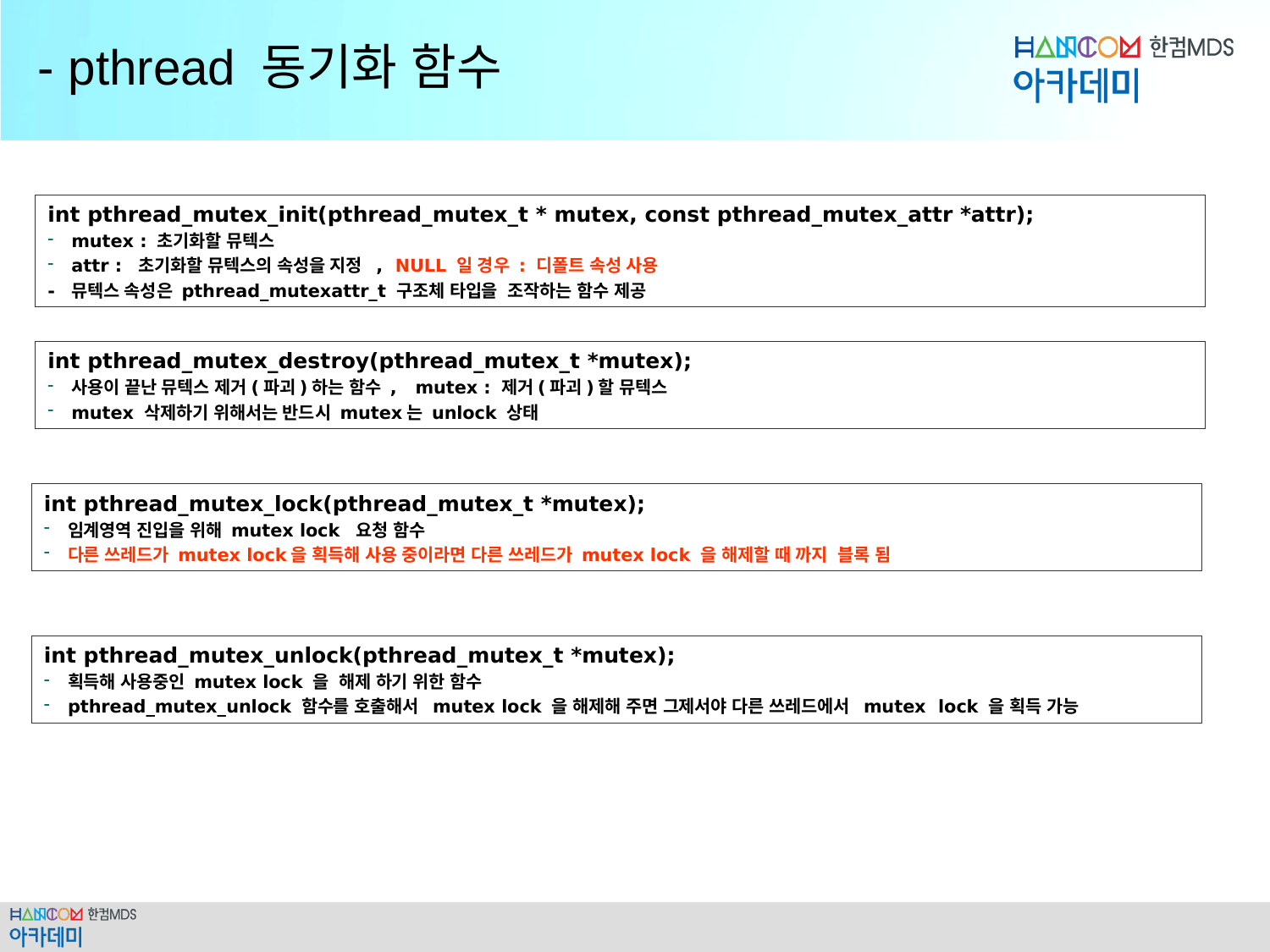

# - pthread 동기화 함수
int pthread_mutex_init(pthread_mutex_t * mutex, const pthread_mutex_attr *attr);
mutex : 초기화할 뮤텍스
attr :  초기화할 뮤텍스의 속성을 지정  ,  NULL 일 경우 : 디폴트 속성 사용
-  뮤텍스 속성은 pthread_mutexattr_t 구조체 타입을  조작하는 함수 제공
int pthread_mutex_destroy(pthread_mutex_t *mutex);
사용이 끝난 뮤텍스 제거(파괴)하는 함수 ,   mutex : 제거(파괴)할 뮤텍스
mutex 삭제하기 위해서는 반드시 mutex는 unlock 상태
int pthread_mutex_lock(pthread_mutex_t *mutex);
임계영역 진입을 위해 mutex lock  요청 함수
다른 쓰레드가 mutex lock을 획득해 사용 중이라면 다른 쓰레드가 mutex lock 을 해제할 때 까지  블록 됨
int pthread_mutex_unlock(pthread_mutex_t *mutex);
획득해 사용중인 mutex lock 을  해제 하기 위한 함수
pthread_mutex_unlock 함수를 호출해서  mutex lock 을 해제해 주면 그제서야 다른 쓰레드에서  mutex  lock 을 획득 가능